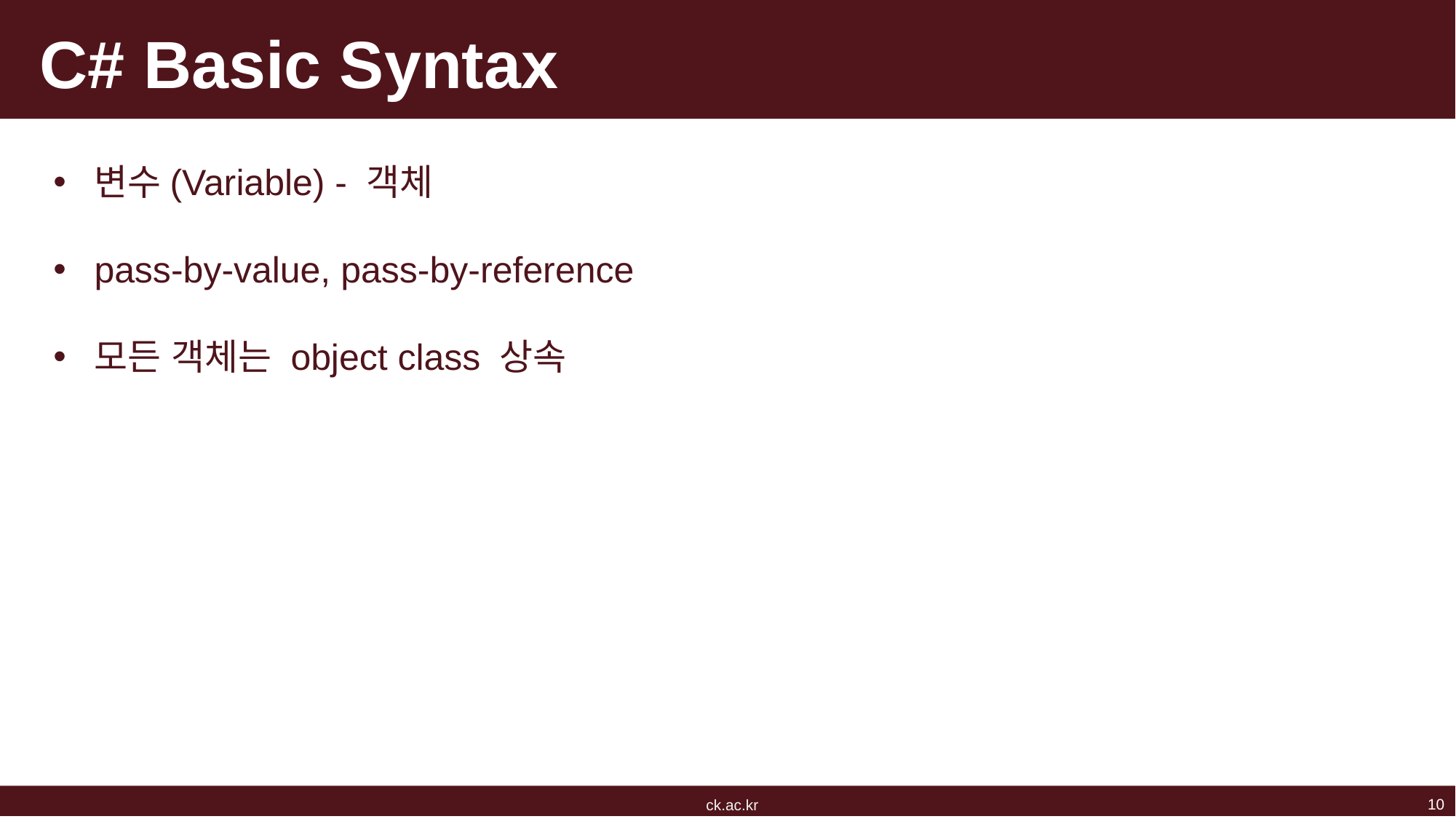

# C# Basic Syntax
변수(Variable) - 객체

pass-by-value, pass-by-reference

모든 객체는 object class 상속
10
ck.ac.kr